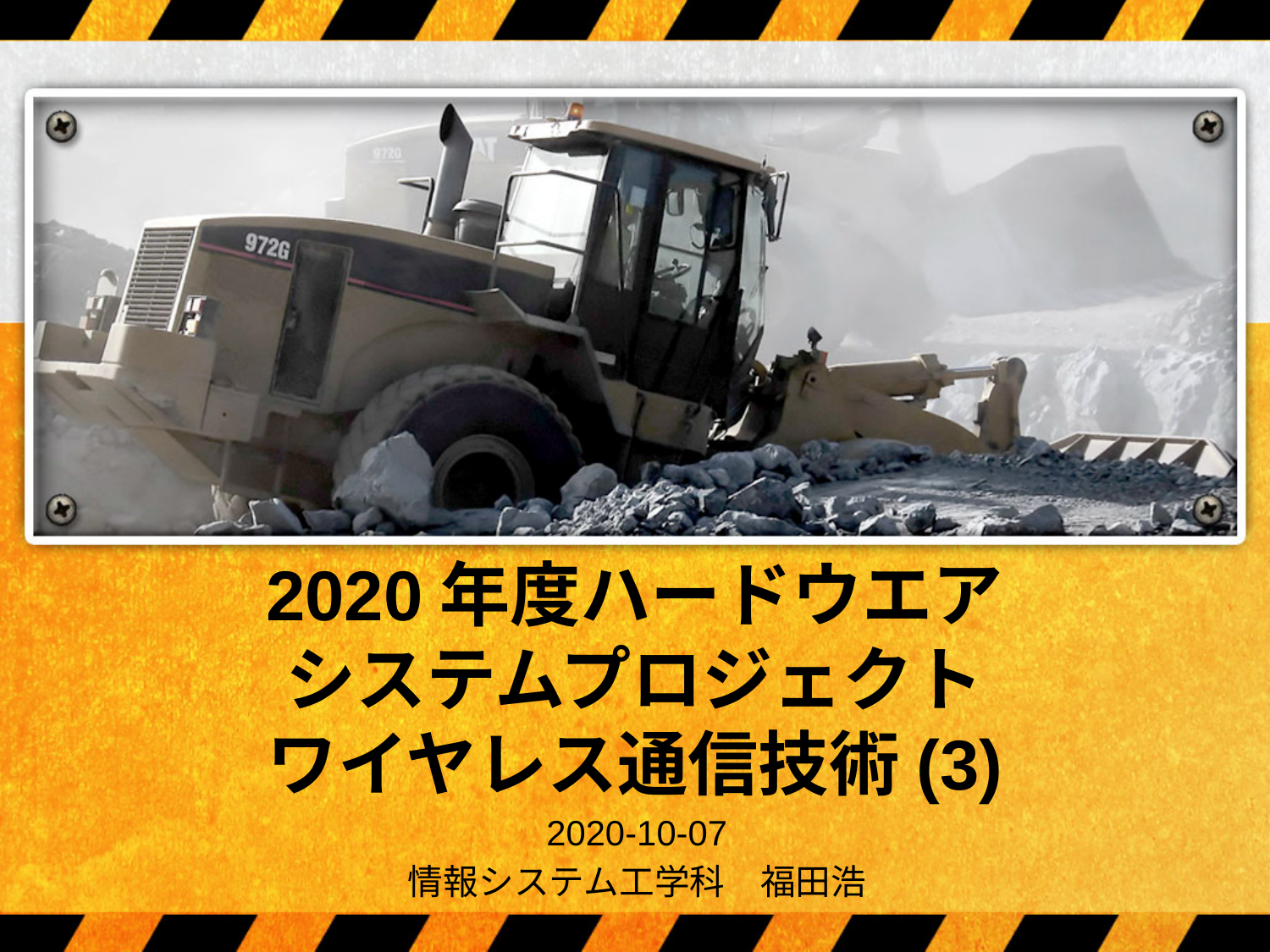

# 2020年度ハードウエア システムプロジェクト ワイヤレス通信技術(3)
2020-10-07
情報システム工学科　福田浩